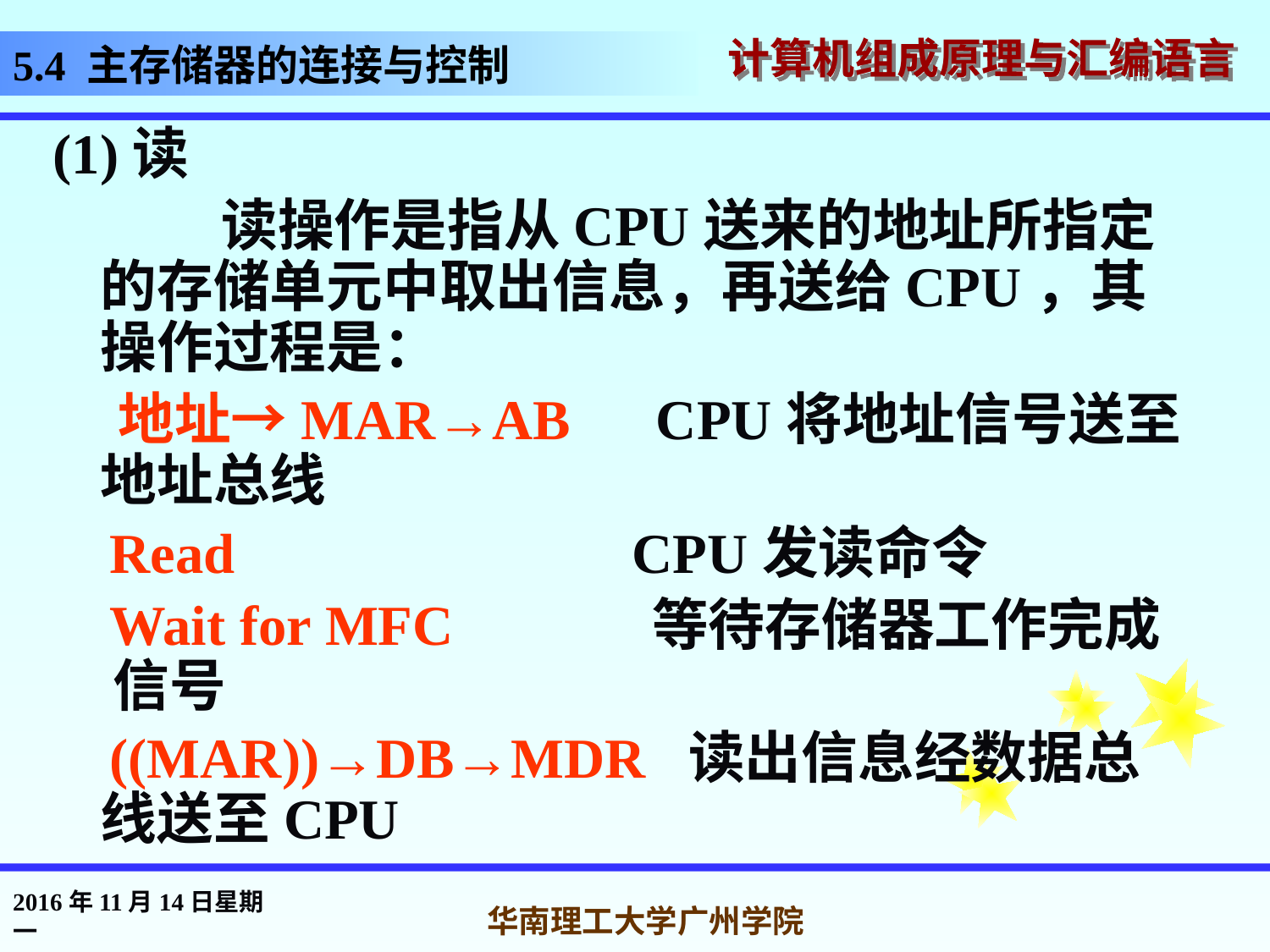

# 5.4 主存储器的连接与控制
(1)读
            读操作是指从CPU送来的地址所指定的存储单元中取出信息，再送给CPU，其操作过程是：
    地址→MAR→AB      CPU将地址信号送至地址总线
    Read                            CPU发读命令
    Wait for MFC             等待存储器工作完成    信号
    ((MAR))→DB→MDR  读出信息经数据总线送至CPU
2016年11月14日星期一
华南理工大学广州学院